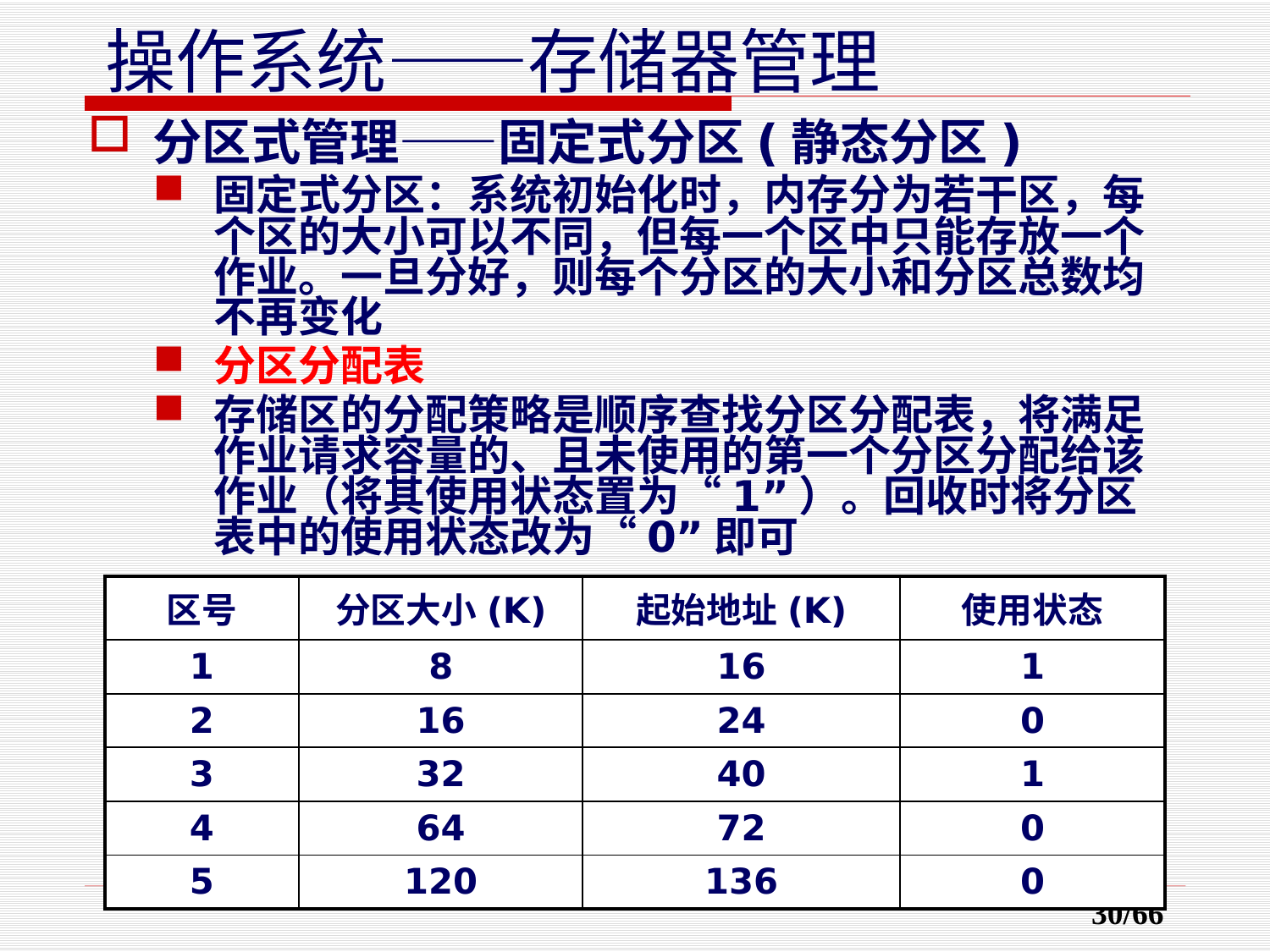

分区式管理——固定式分区(静态分区)
固定式分区：系统初始化时，内存分为若干区，每个区的大小可以不同，但每一个区中只能存放一个作业。一旦分好，则每个分区的大小和分区总数均不再变化
分区分配表
存储区的分配策略是顺序查找分区分配表，将满足作业请求容量的、且未使用的第一个分区分配给该作业（将其使用状态置为“1”）。回收时将分区表中的使用状态改为“0”即可
| 区号 | 分区大小(K) | 起始地址(K) | 使用状态 |
| --- | --- | --- | --- |
| 1 | 8 | 16 | 1 |
| 2 | 16 | 24 | 0 |
| 3 | 32 | 40 | 1 |
| 4 | 64 | 72 | 0 |
| 5 | 120 | 136 | 0 |